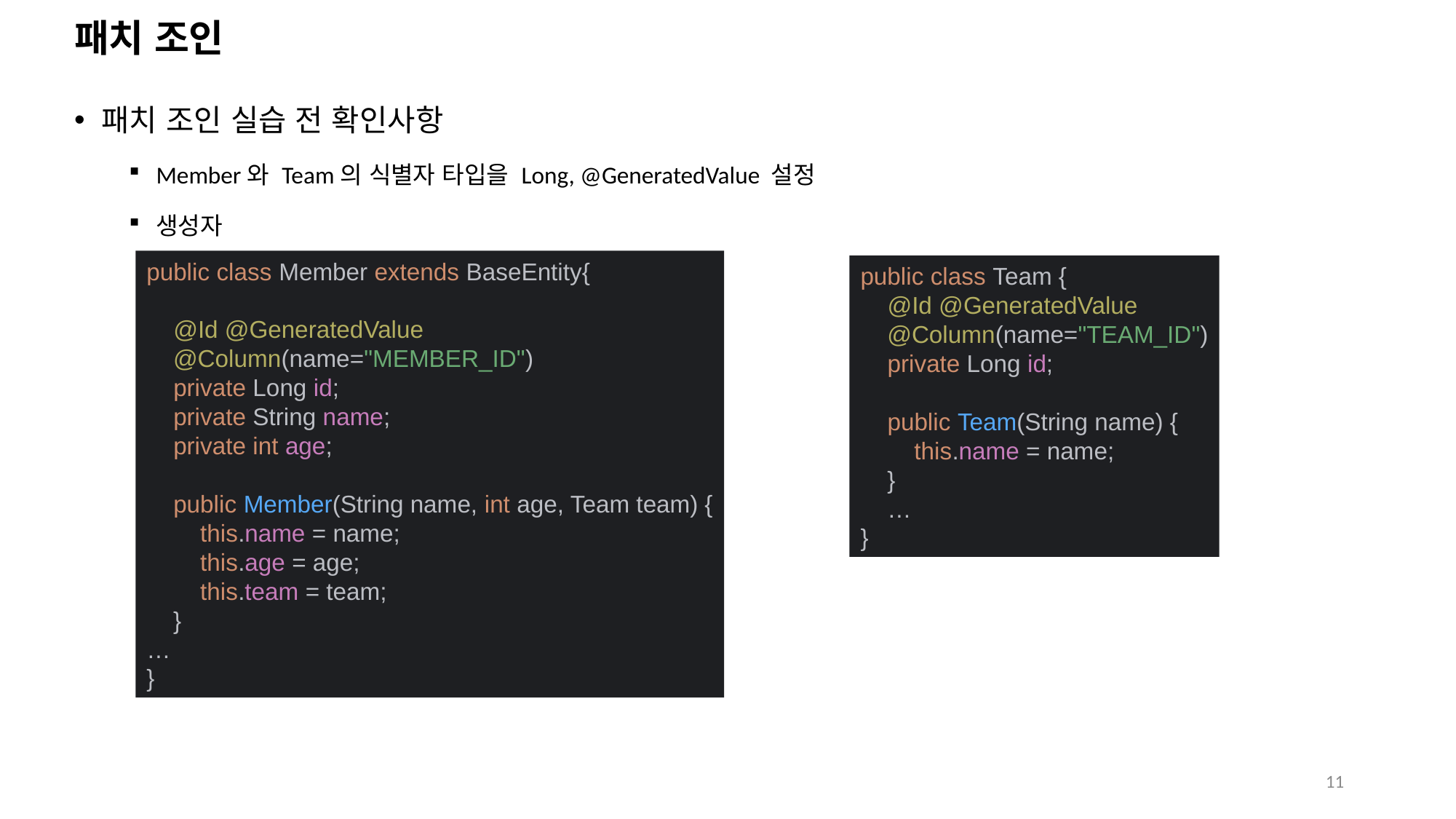

# 패치 조인
패치 조인 실습 전 확인사항
Member와 Team의 식별자 타입을 Long, @GeneratedValue 설정
생성자

public class Member extends BaseEntity{
    @Id @GeneratedValue
    @Column(name="MEMBER_ID")
    private Long id;
    private String name;
    private int age;
    public Member(String name, int age, Team team) {
        this.name = name;
        this.age = age;
        this.team = team;
    }
…
}
public class Team {
    @Id @GeneratedValue
    @Column(name="TEAM_ID")
    private Long id;
    public Team(String name) {
        this.name = name;
    }
    …
}
11